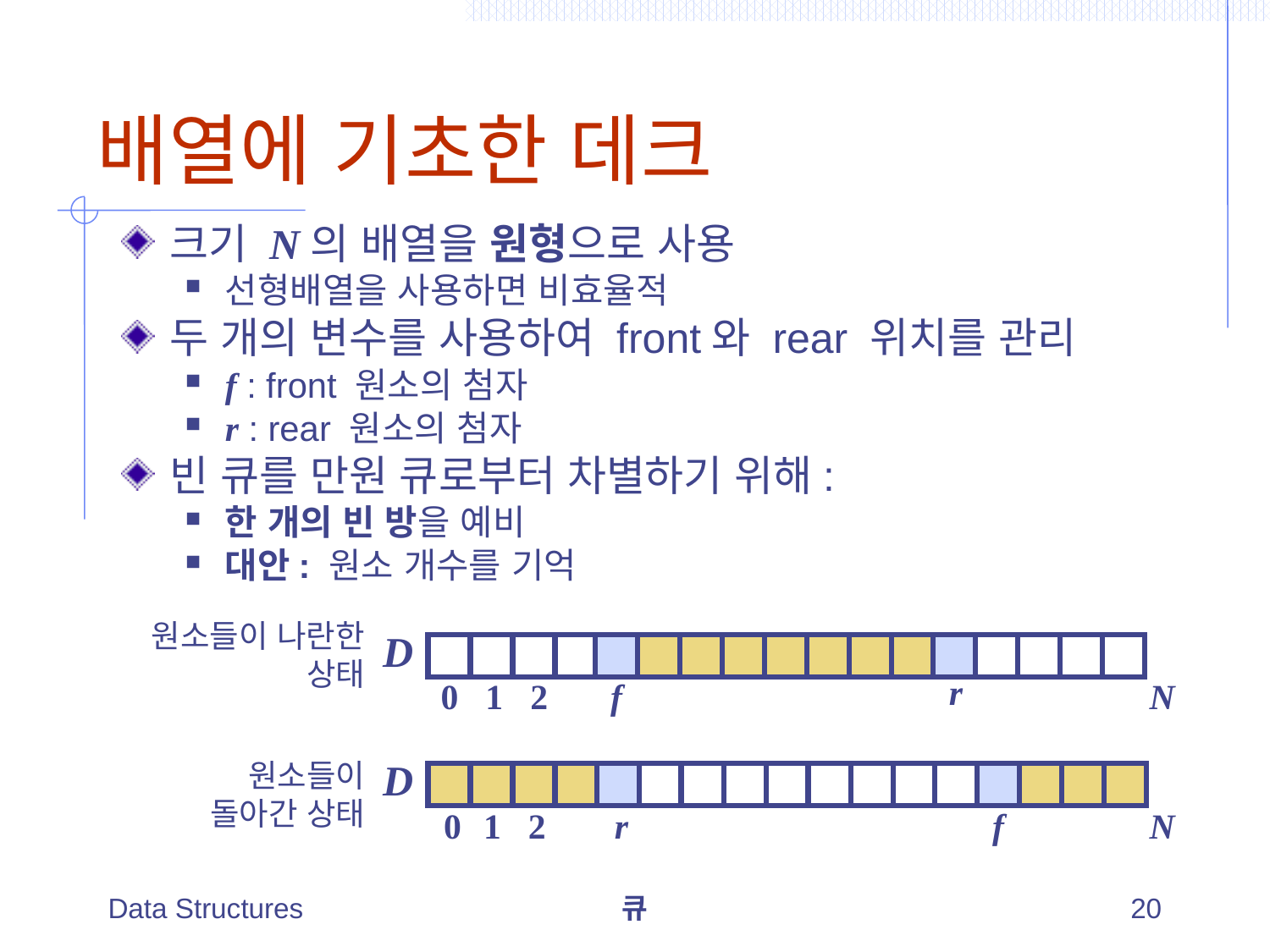

# 배열에 기초한 데크
크기 N의 배열을 원형으로 사용
선형배열을 사용하면 비효율적
두 개의 변수를 사용하여 front와 rear 위치를 관리
f : front 원소의 첨자
r : rear 원소의 첨자
빈 큐를 만원 큐로부터 차별하기 위해:
한 개의 빈 방을 예비
대안: 원소 개수를 기억
원소들이 나란한 상태
D

r
0
1
2
f
N
D
원소들이
돌아간 상태

0
1
2
r
f
N
Data Structures
큐
20